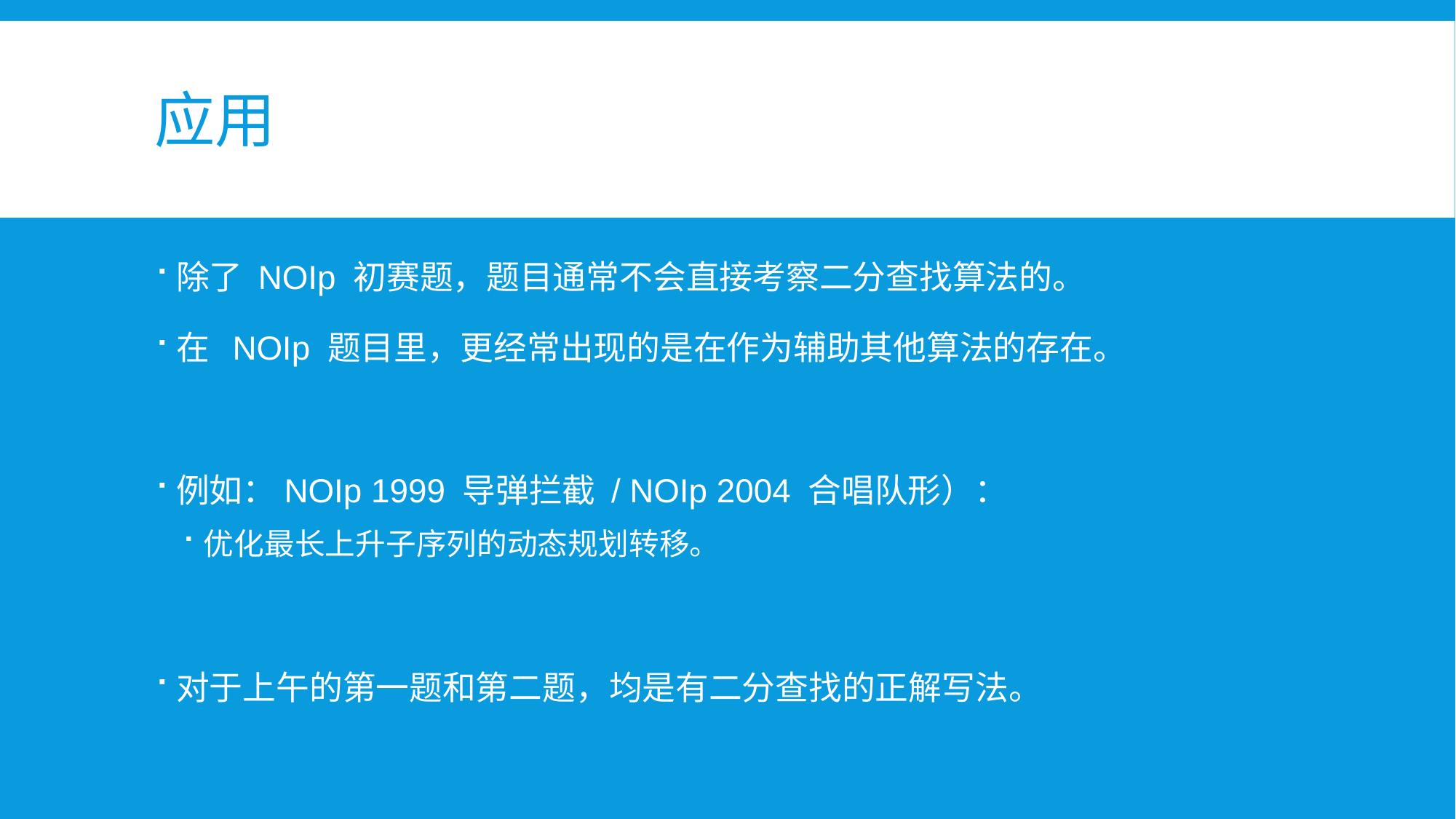

# 应用
除了 NOIp 初赛题，题目通常不会直接考察二分查找算法的。
在  NOIp 题目里，更经常出现的是在作为辅助其他算法的存在。

例如：NOIp 1999 导弹拦截 / NOIp 2004 合唱队形）：
优化最长上升子序列的动态规划转移。

对于上午的第一题和第二题，均是有二分查找的正解写法。